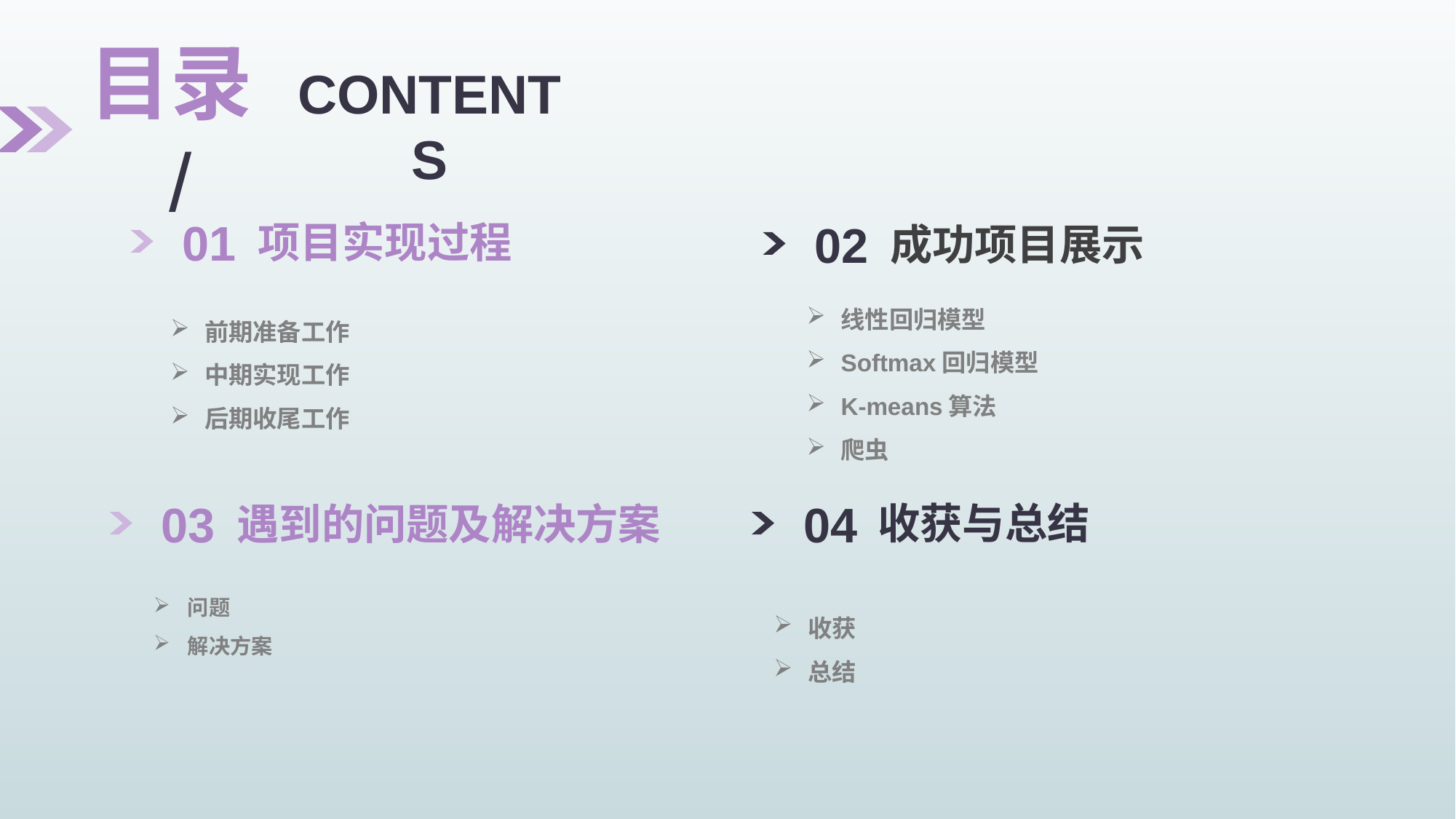

CONTENTS
目录/

01
项目实现过程
前期准备工作
中期实现工作
后期收尾工作

02
成功项目展示
线性回归模型
Softmax回归模型
K-means算法
爬虫

03
遇到的问题及解决方案
问题
解决方案

04
收获与总结
收获
总结